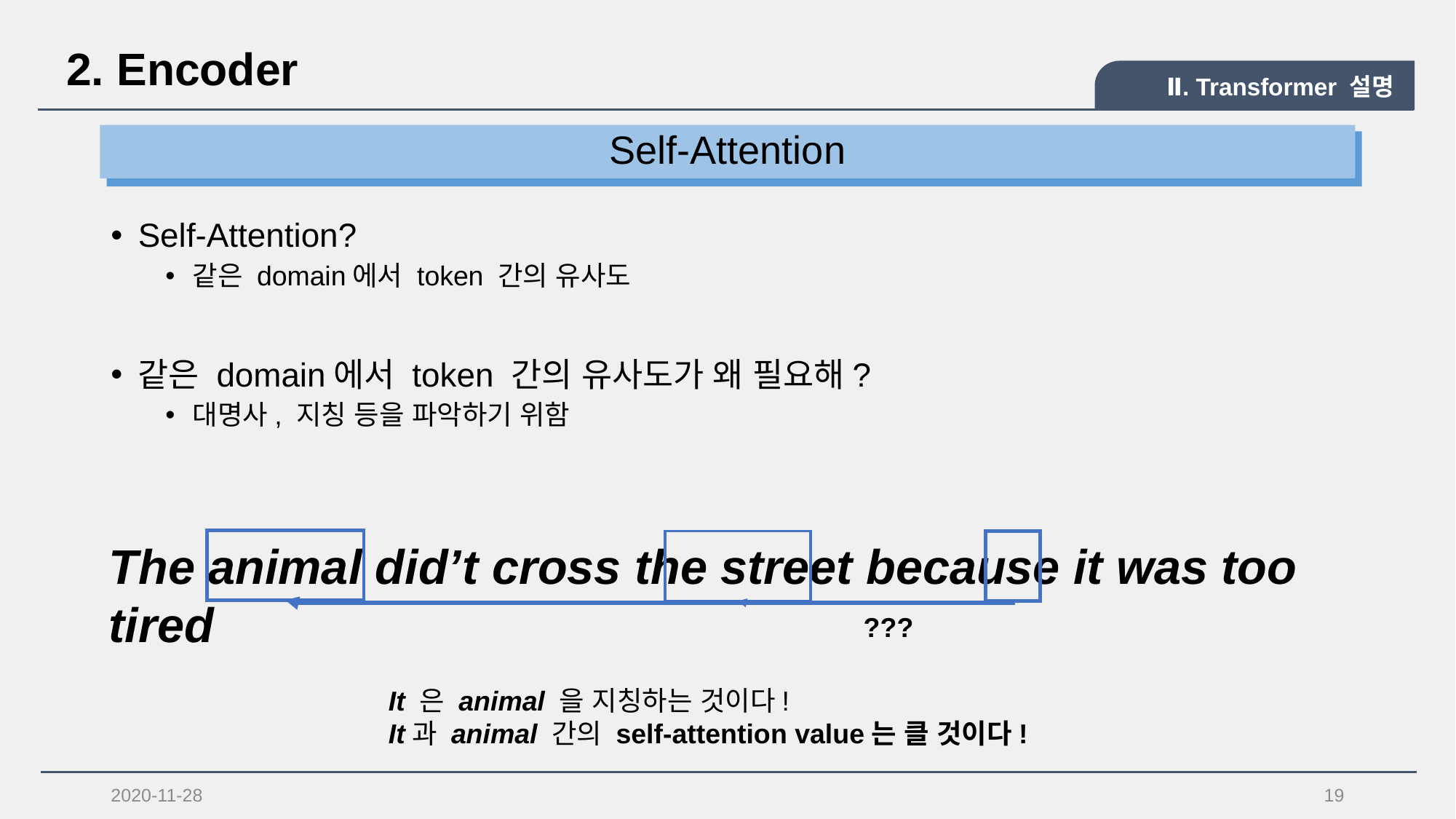

2. Encoder

Ⅱ. Transformer 설명

Self-Attention

Self-Attention?
같은 domain에서 token 간의 유사도

같은 domain에서 token 간의 유사도가 왜 필요해?
대명사, 지칭 등을 파악하기 위함

The animal did’t cross the street because it was too tired

???
It 은 animal 을 지칭하는 것이다!
It과 animal 간의 self-attention value는 클 것이다!
2020-11-28
19